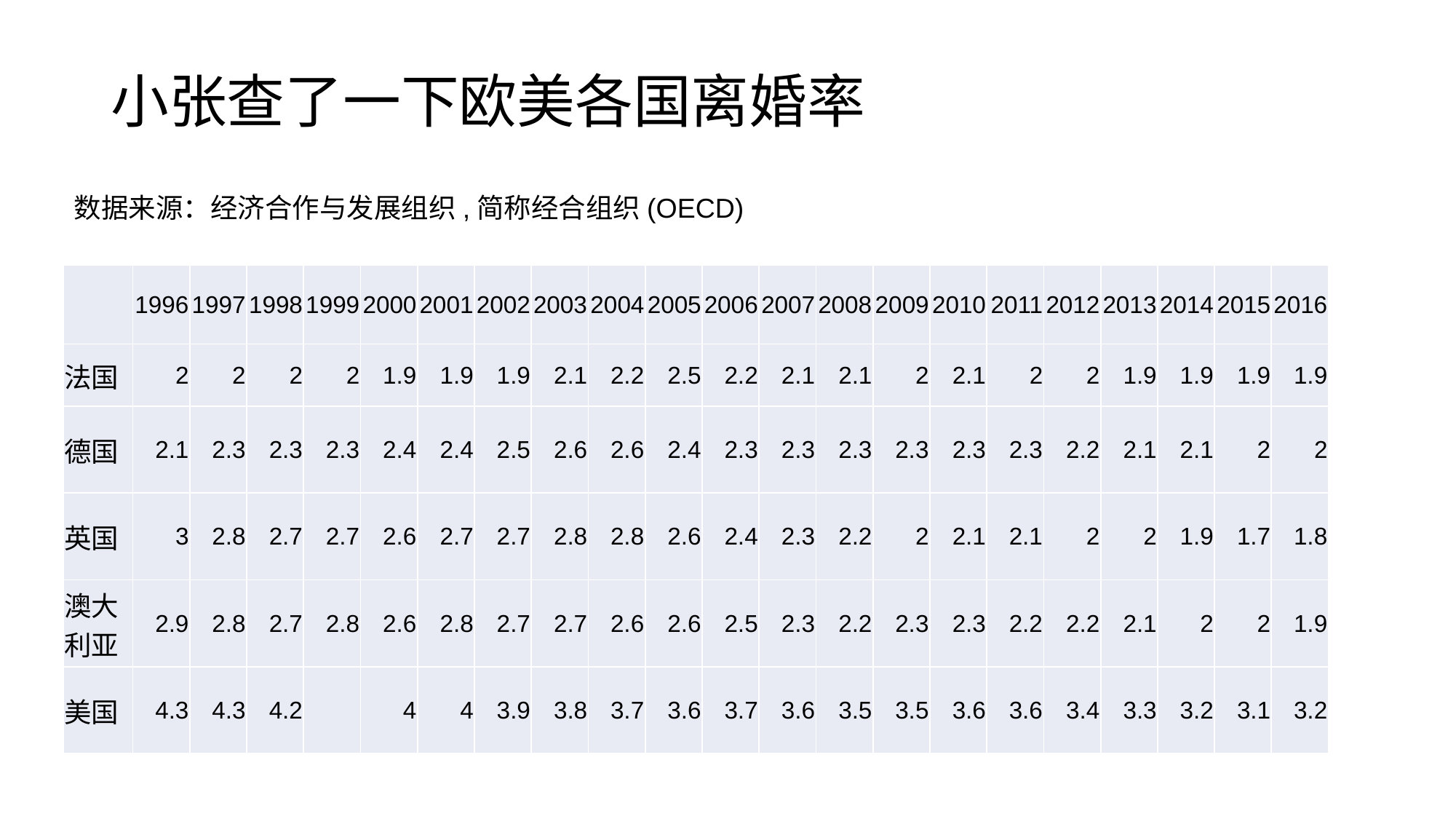

# 小张查了一下欧美各国离婚率
数据来源：经济合作与发展组织,简称经合组织(OECD)

|  | 1996 | 1997 | 1998 | 1999 | 2000 | 2001 | 2002 | 2003 | 2004 | 2005 | 2006 | 2007 | 2008 | 2009 | 2010 | 2011 | 2012 | 2013 | 2014 | 2015 | 2016 |
| --- | --- | --- | --- | --- | --- | --- | --- | --- | --- | --- | --- | --- | --- | --- | --- | --- | --- | --- | --- | --- | --- |
| 法国 | 2 | 2 | 2 | 2 | 1.9 | 1.9 | 1.9 | 2.1 | 2.2 | 2.5 | 2.2 | 2.1 | 2.1 | 2 | 2.1 | 2 | 2 | 1.9 | 1.9 | 1.9 | 1.9 |
| 德国 | 2.1 | 2.3 | 2.3 | 2.3 | 2.4 | 2.4 | 2.5 | 2.6 | 2.6 | 2.4 | 2.3 | 2.3 | 2.3 | 2.3 | 2.3 | 2.3 | 2.2 | 2.1 | 2.1 | 2 | 2 |
| 英国 | 3 | 2.8 | 2.7 | 2.7 | 2.6 | 2.7 | 2.7 | 2.8 | 2.8 | 2.6 | 2.4 | 2.3 | 2.2 | 2 | 2.1 | 2.1 | 2 | 2 | 1.9 | 1.7 | 1.8 |
| 澳大利亚 | 2.9 | 2.8 | 2.7 | 2.8 | 2.6 | 2.8 | 2.7 | 2.7 | 2.6 | 2.6 | 2.5 | 2.3 | 2.2 | 2.3 | 2.3 | 2.2 | 2.2 | 2.1 | 2 | 2 | 1.9 |
| 美国 | 4.3 | 4.3 | 4.2 |  | 4 | 4 | 3.9 | 3.8 | 3.7 | 3.6 | 3.7 | 3.6 | 3.5 | 3.5 | 3.6 | 3.6 | 3.4 | 3.3 | 3.2 | 3.1 | 3.2 |